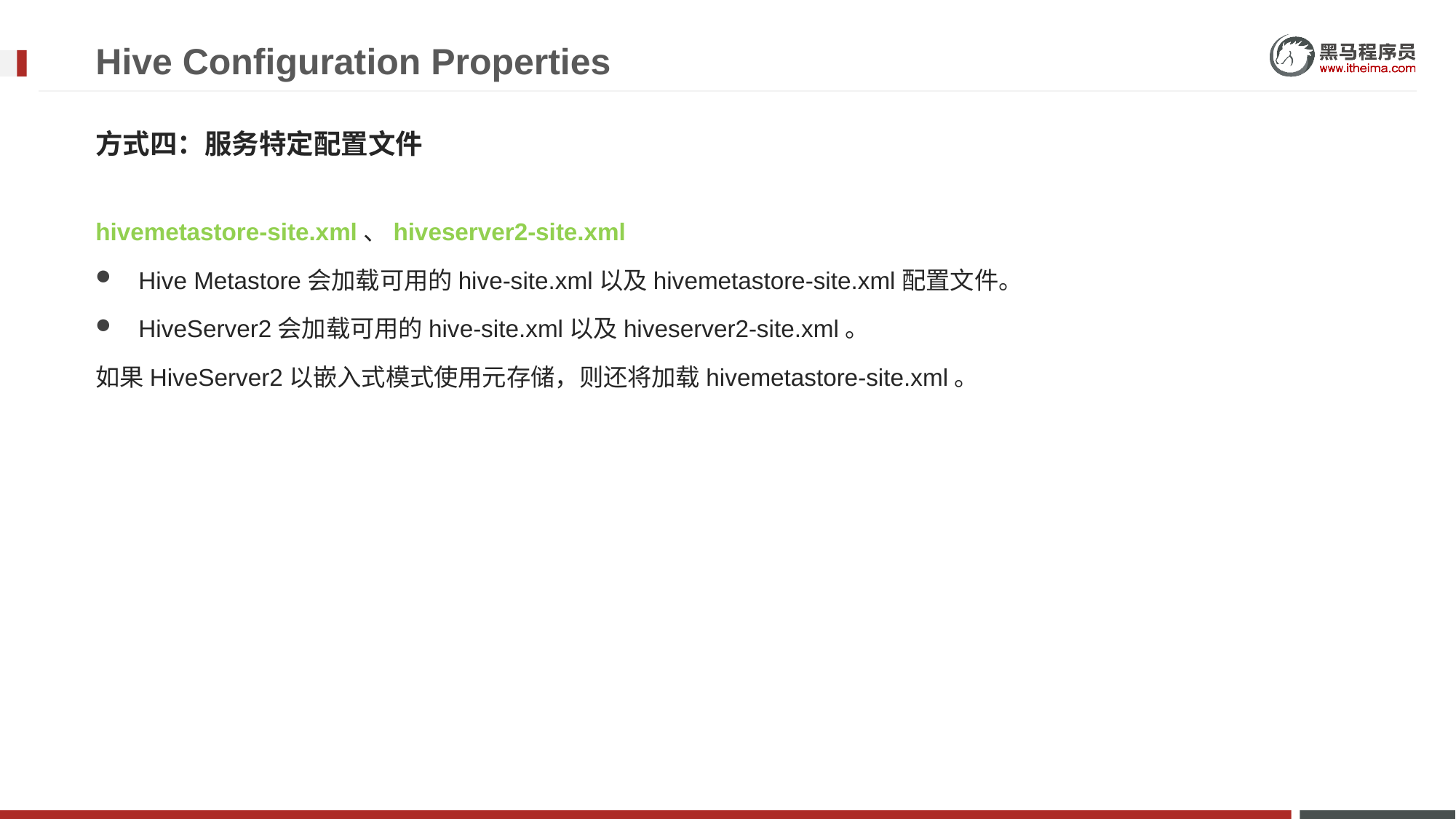

# Hive Configuration Properties
方式四：服务特定配置文件
hivemetastore-site.xml、hiveserver2-site.xml
Hive Metastore会加载可用的hive-site.xml以及hivemetastore-site.xml配置文件。
HiveServer2会加载可用的hive-site.xml以及hiveserver2-site.xml。
如果HiveServer2以嵌入式模式使用元存储，则还将加载hivemetastore-site.xml。